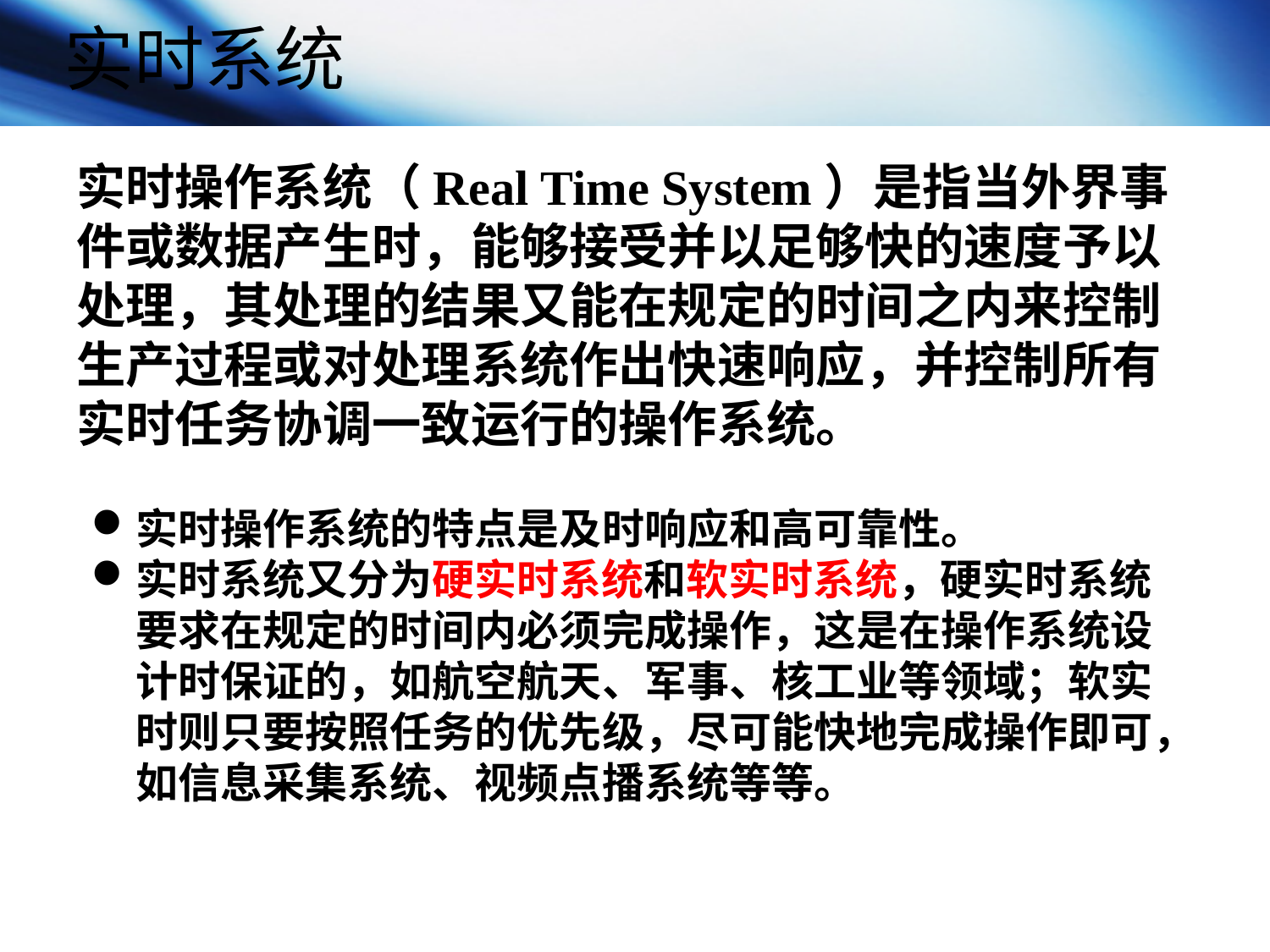

实时系统
实时操作系统（Real Time System）是指当外界事件或数据产生时，能够接受并以足够快的速度予以处理，其处理的结果又能在规定的时间之内来控制生产过程或对处理系统作出快速响应，并控制所有实时任务协调一致运行的操作系统。

实时操作系统的特点是及时响应和高可靠性。
实时系统又分为硬实时系统和软实时系统，硬实时系统要求在规定的时间内必须完成操作，这是在操作系统设计时保证的，如航空航天、军事、核工业等领域；软实时则只要按照任务的优先级，尽可能快地完成操作即可，如信息采集系统、视频点播系统等等。